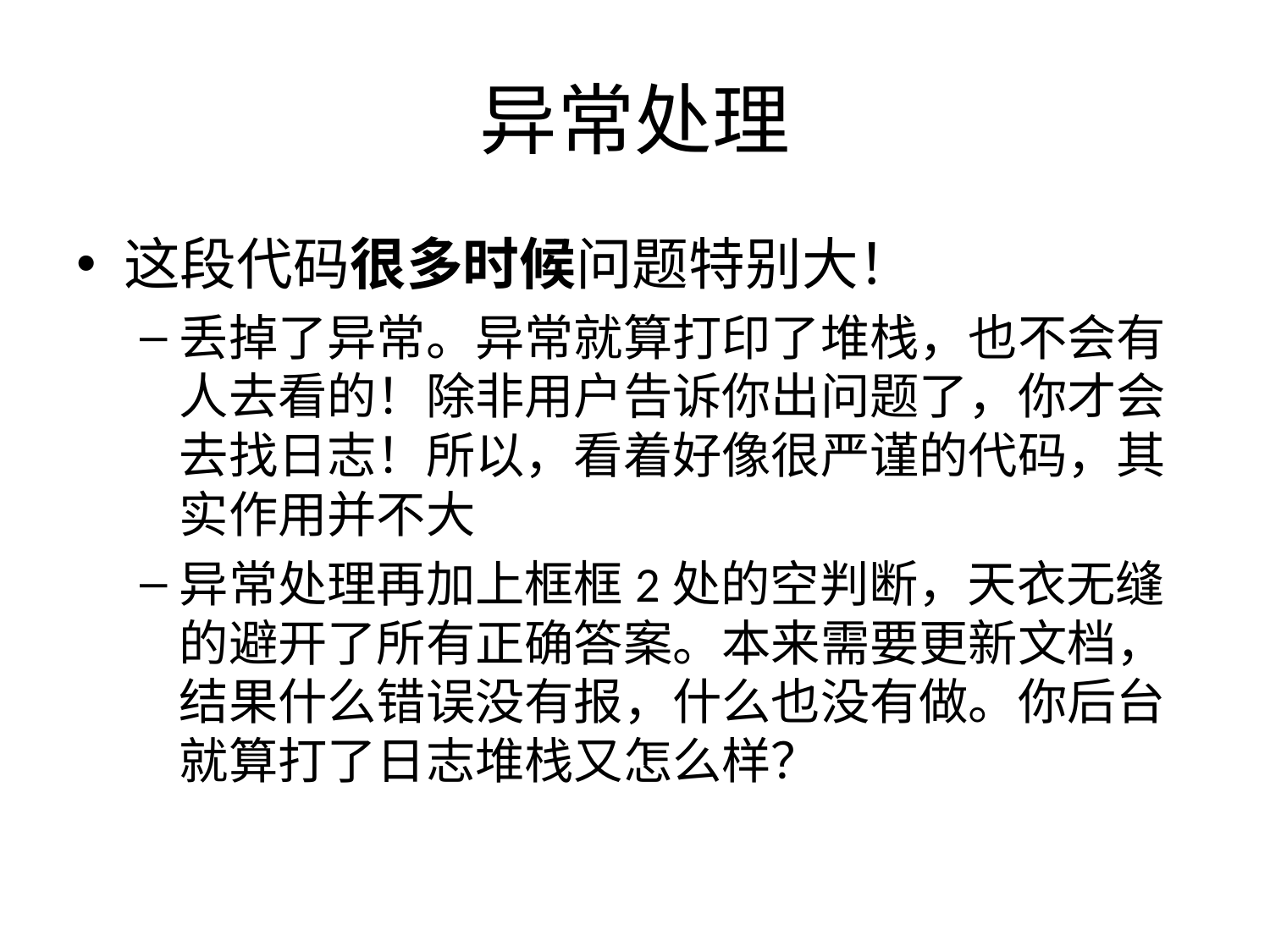

# 异常处理
这段代码很多时候问题特别大！
丢掉了异常。异常就算打印了堆栈，也不会有人去看的！除非用户告诉你出问题了，你才会去找日志！所以，看着好像很严谨的代码，其实作用并不大
异常处理再加上框框2处的空判断，天衣无缝的避开了所有正确答案。本来需要更新文档，结果什么错误没有报，什么也没有做。你后台就算打了日志堆栈又怎么样？